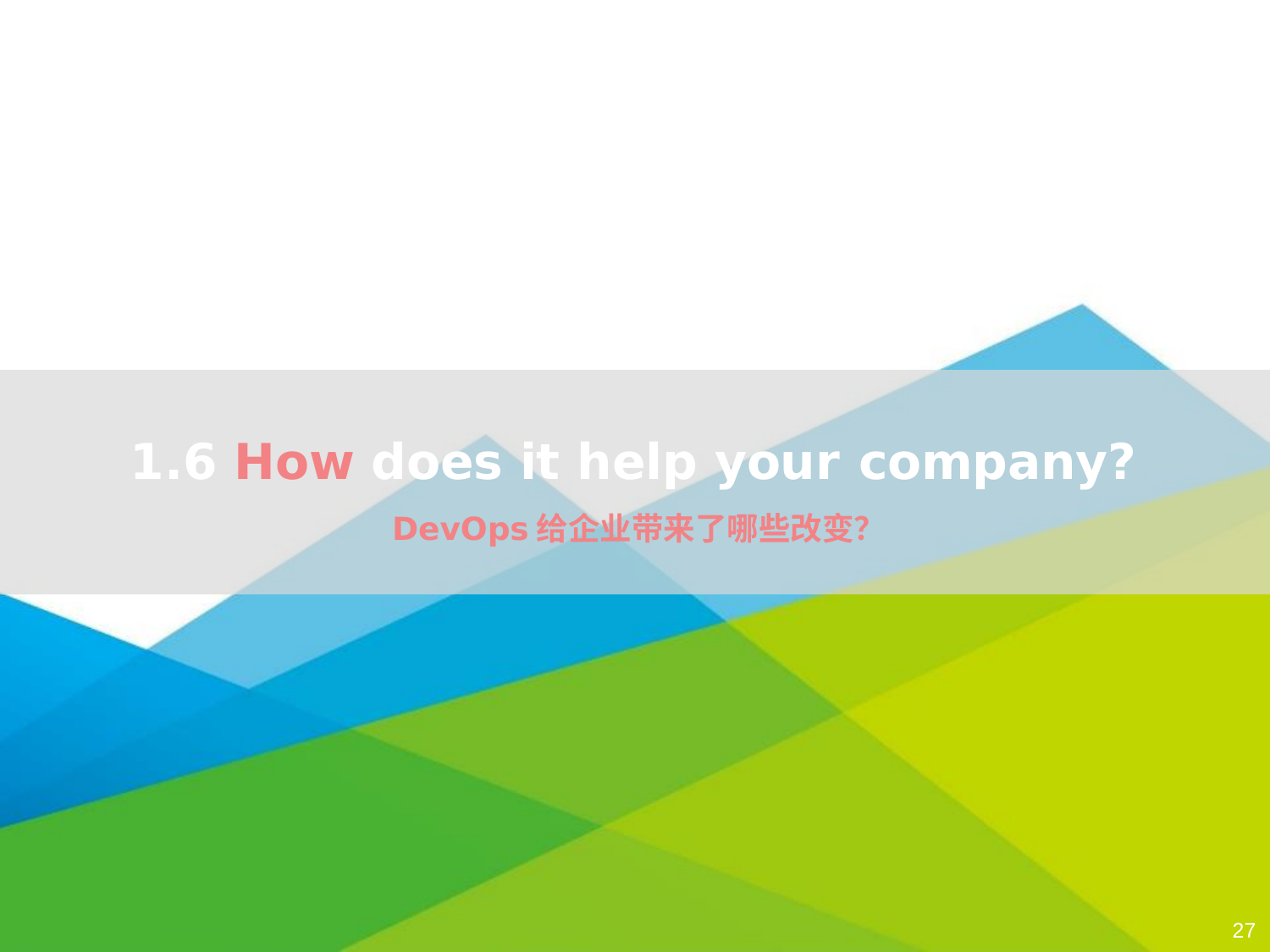

1.6 How does it help your company?
DevOps给企业带来了哪些改变？
27